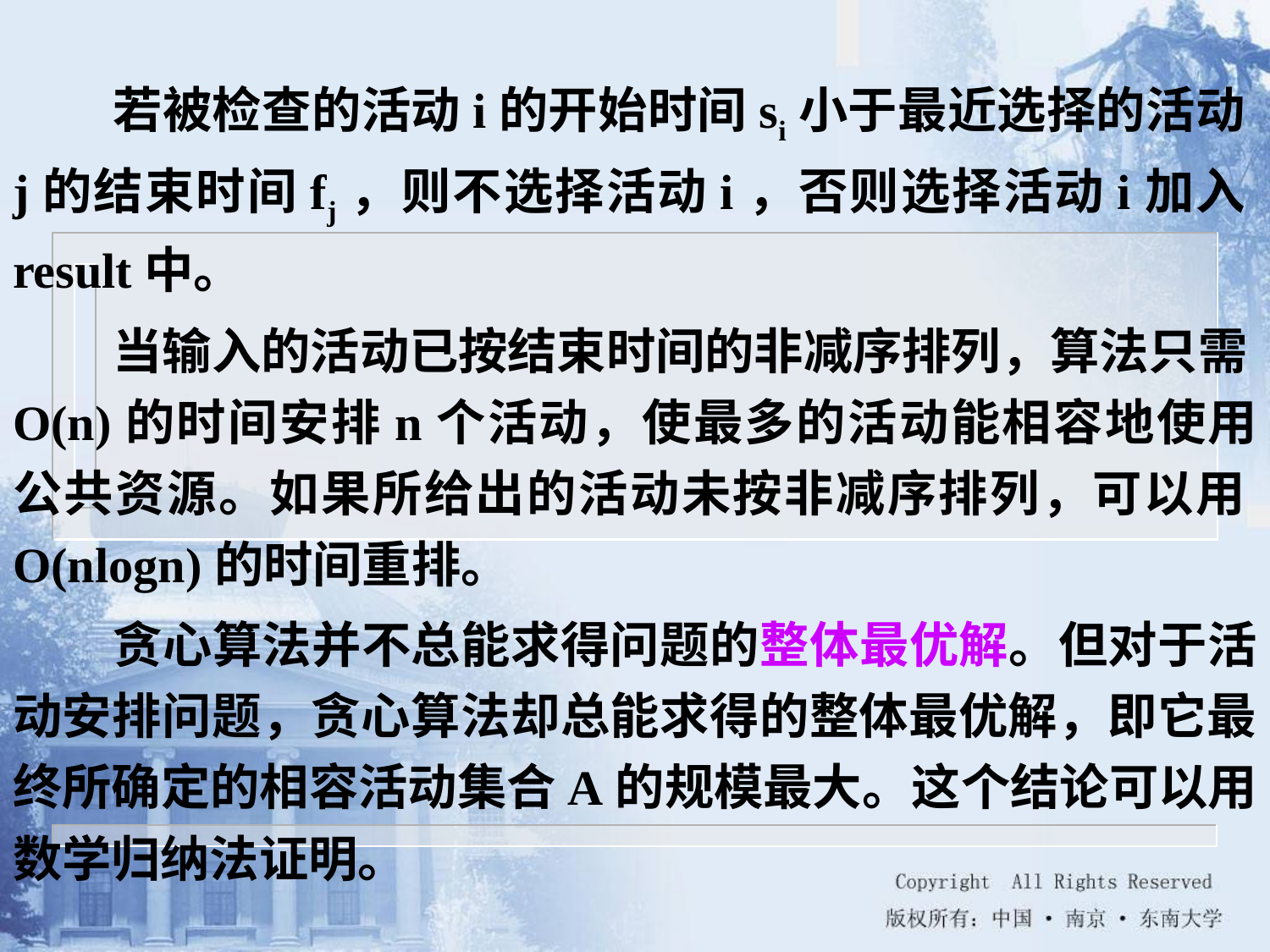

若被检查的活动i的开始时间si小于最近选择的活动j的结束时间fj，则不选择活动i，否则选择活动i加入result中。
当输入的活动已按结束时间的非减序排列，算法只需O(n)的时间安排n个活动，使最多的活动能相容地使用公共资源。如果所给出的活动未按非减序排列，可以用O(nlogn)的时间重排。
贪心算法并不总能求得问题的整体最优解。但对于活动安排问题，贪心算法却总能求得的整体最优解，即它最终所确定的相容活动集合A的规模最大。这个结论可以用数学归纳法证明。